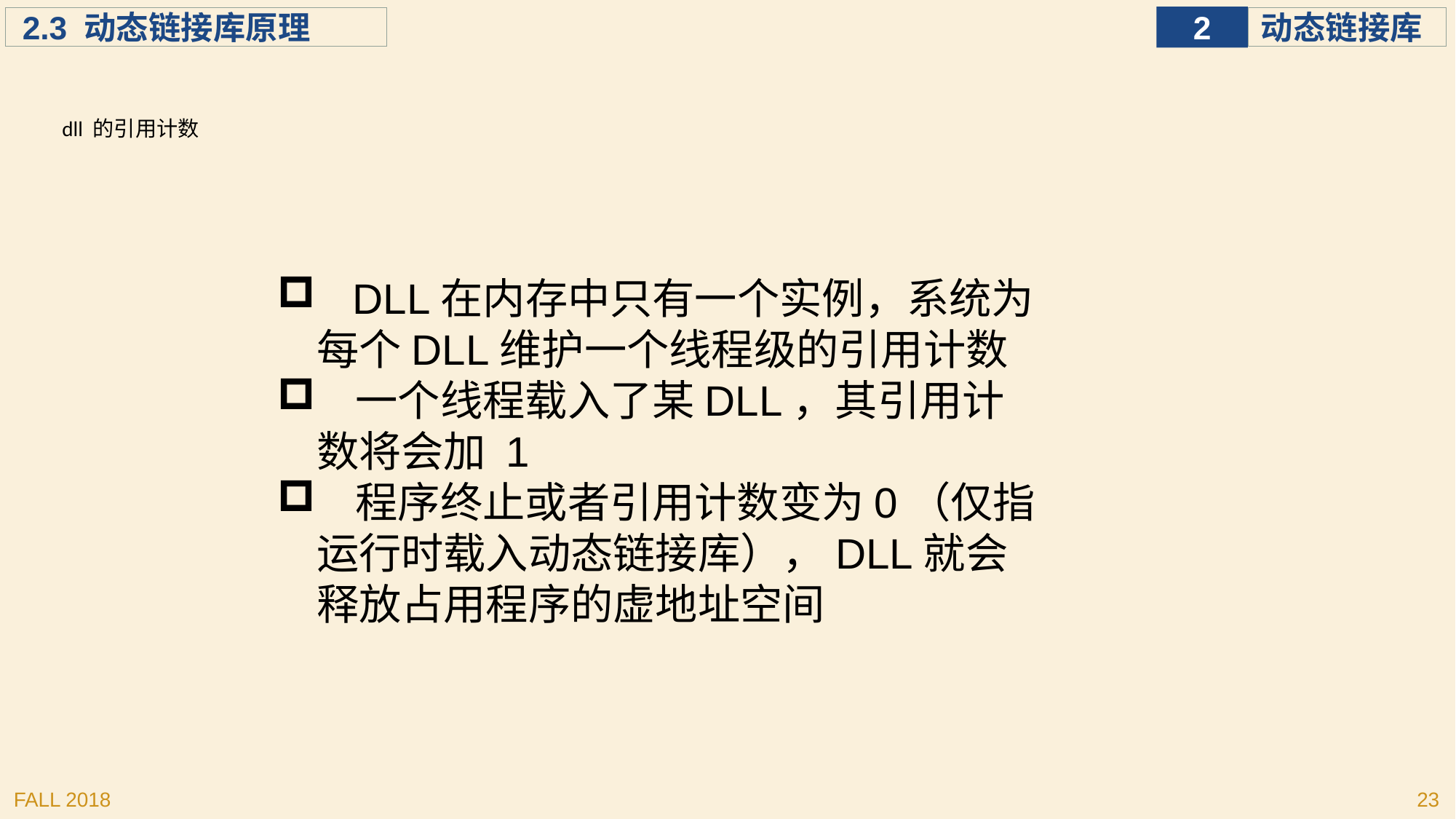

dll 的引用计数
   DLL在内存中只有一个实例，系统为每个DLL维护一个线程级的引用计数
   一个线程载入了某DLL，其引用计数将会加 1
   程序终止或者引用计数变为0（仅指运行时载入动态链接库），DLL就会释放占用程序的虚地址空间